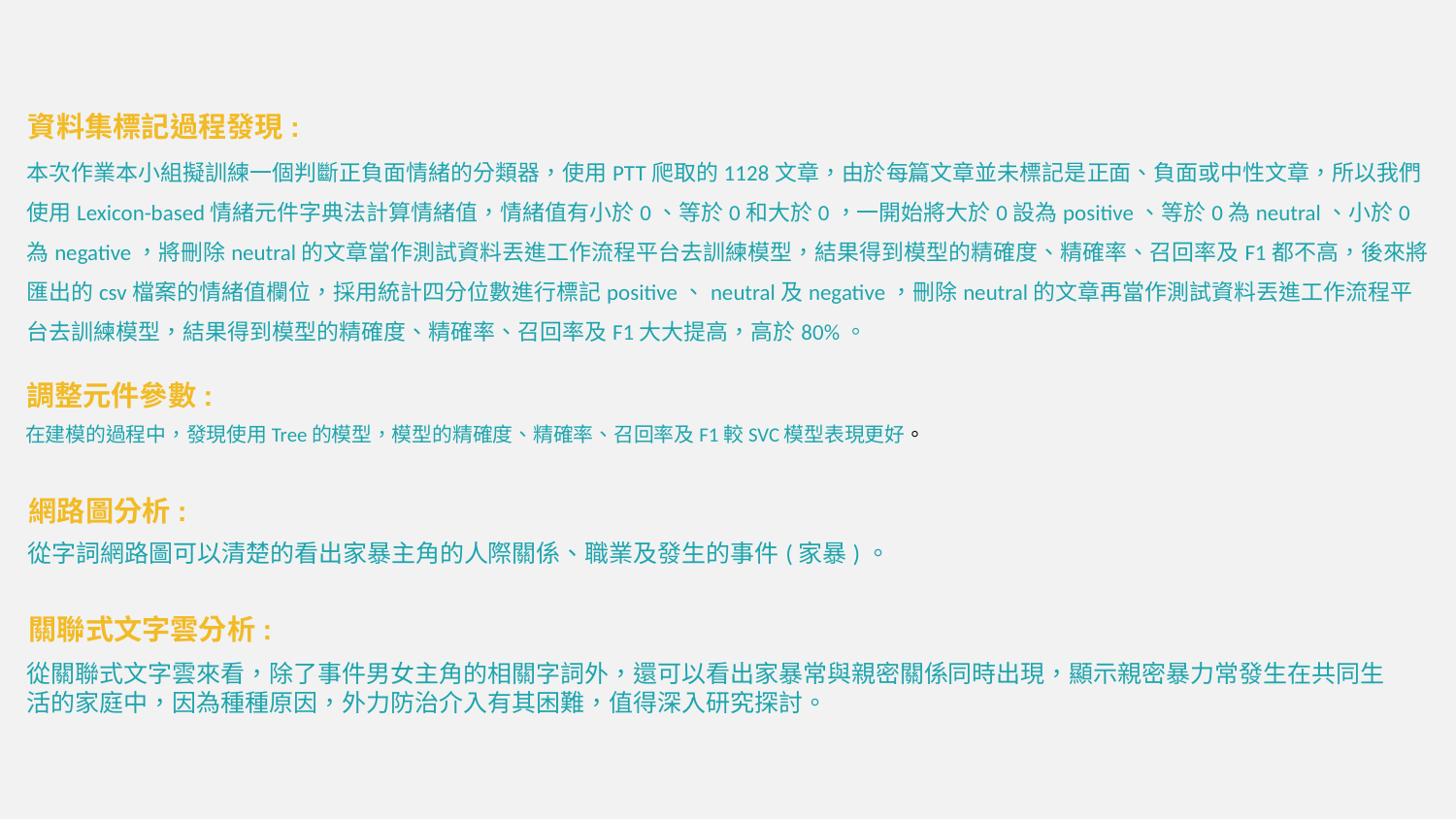

資料集標記過程發現:
本次作業本小組擬訓練一個判斷正負面情緒的分類器，使用PTT爬取的1128文章，由於每篇文章並未標記是正面、負面或中性文章，所以我們使用Lexicon-based情緒元件字典法計算情緒值，情緒值有小於0、等於0和大於0，一開始將大於0設為positive、等於0為neutral、小於0為negative，將刪除neutral的文章當作測試資料丟進工作流程平台去訓練模型，結果得到模型的精確度、精確率、召回率及F1都不高，後來將匯出的csv檔案的情緒值欄位，採用統計四分位數進行標記positive、neutral及negative，刪除neutral的文章再當作測試資料丟進工作流程平台去訓練模型，結果得到模型的精確度、精確率、召回率及F1大大提高，高於80%。
調整元件參數:
在建模的過程中，發現使用Tree的模型，模型的精確度、精確率、召回率及F1較SVC模型表現更好。
網路圖分析:
從字詞網路圖可以清楚的看出家暴主角的人際關係、職業及發生的事件(家暴)。
關聯式文字雲分析:
從關聯式文字雲來看，除了事件男女主角的相關字詞外，還可以看出家暴常與親密關係同時出現，顯示親密暴力常發生在共同生活的家庭中，因為種種原因，外力防治介入有其困難，值得深入研究探討。